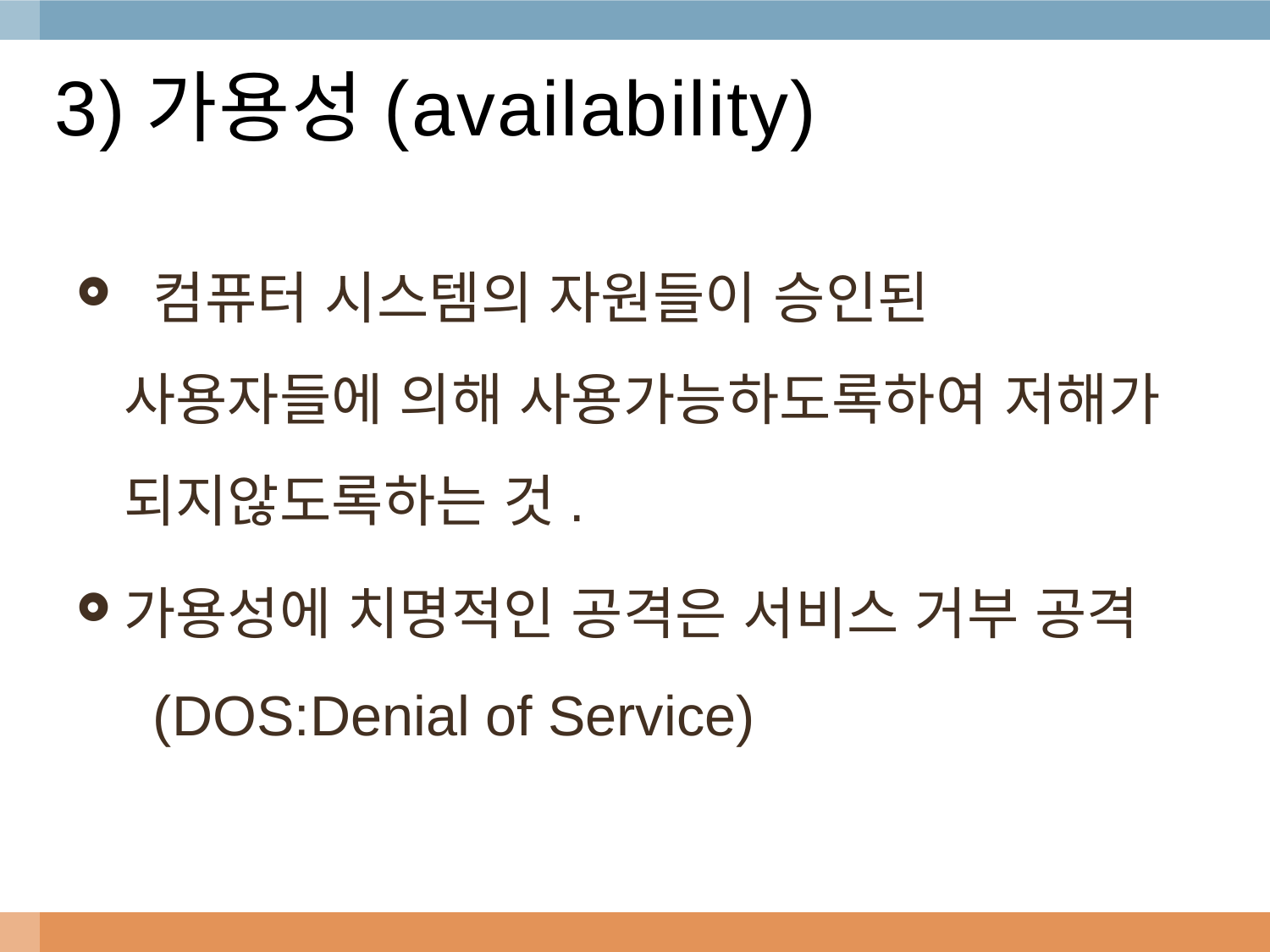

# 3)가용성(availability)
 컴퓨터 시스템의 자원들이 승인된 사용자들에 의해 사용가능하도록하여 저해가 되지않도록하는 것.
가용성에 치명적인 공격은 서비스 거부 공격     (DOS:Denial of Service)